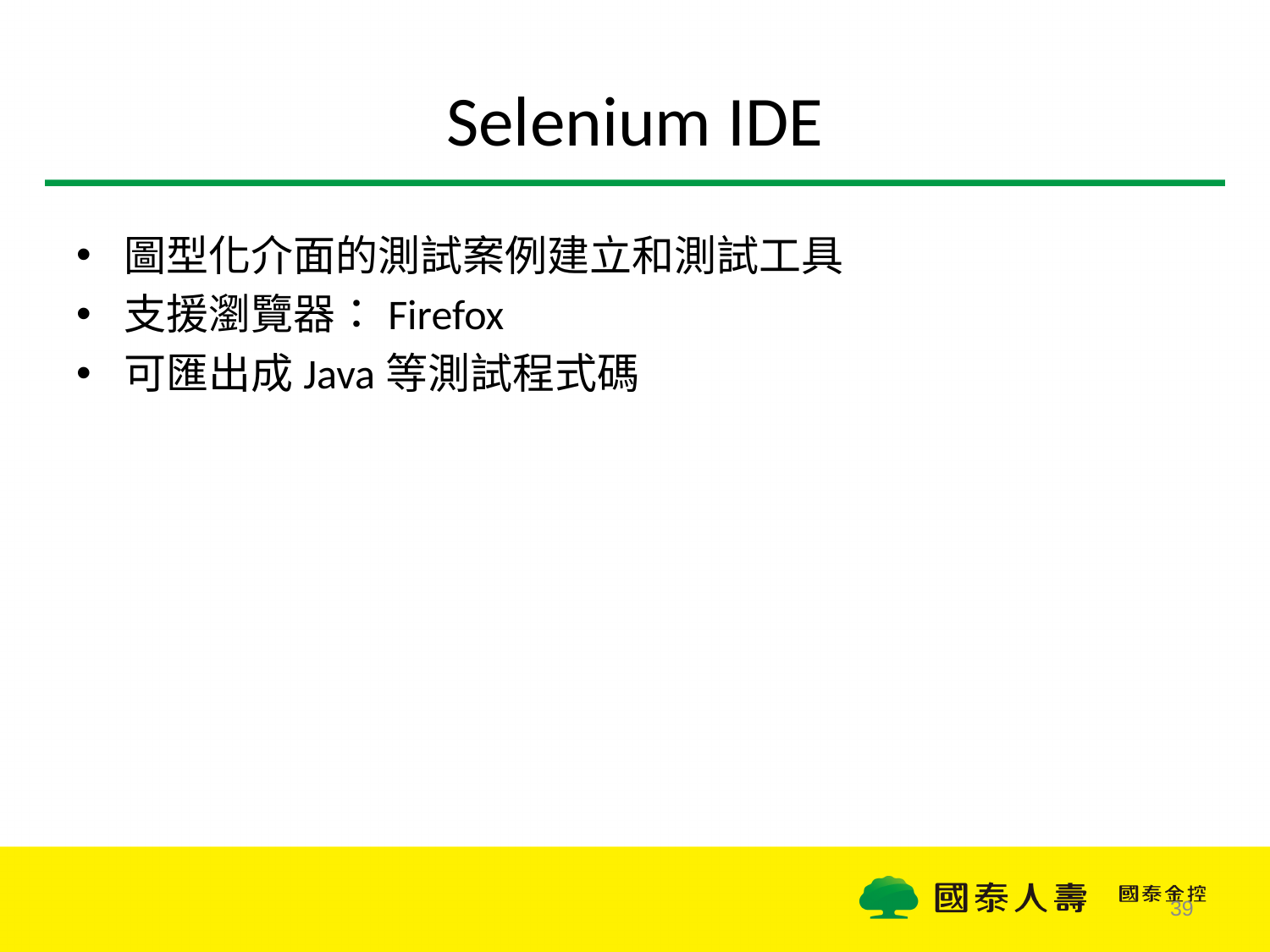

# Selenium IDE

圖型化介面的測試案例建立和測試工具
支援瀏覽器：Firefox
可匯出成Java等測試程式碼

39